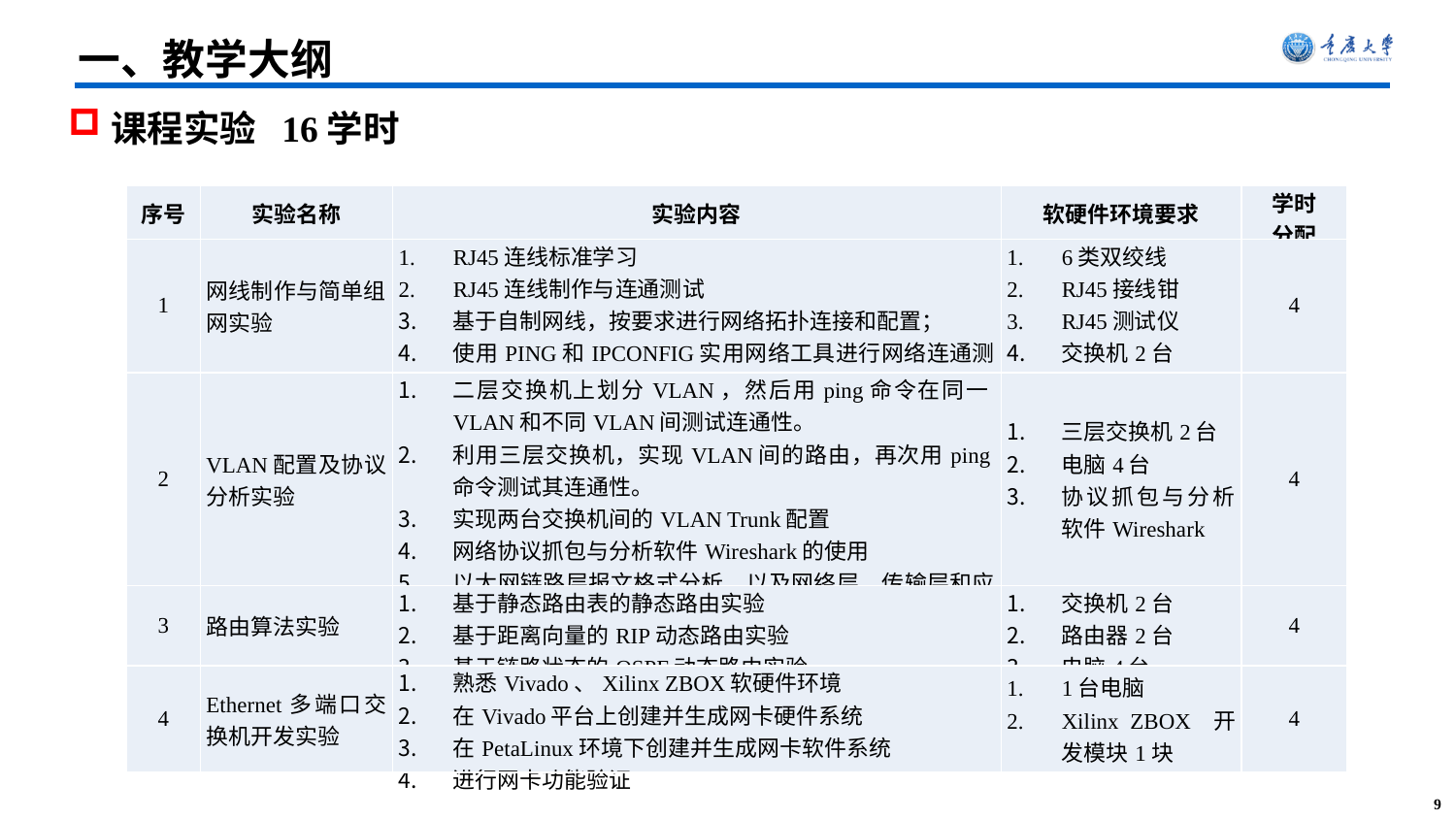

一、教学大纲
课程实验  16学时
| 序号 | 实验名称 | 实验内容 | 软硬件环境要求 | 学时 分配 |
| --- | --- | --- | --- | --- |
| 1 | 网线制作与简单组网实验 | RJ45连线标准学习 RJ45连线制作与连通测试 基于自制网线，按要求进行网络拓扑连接和配置； 使用PING和IPCONFIG实用网络工具进行网络连通测试 | 6类双绞线 RJ45接线钳 RJ45测试仪 交换机2台 电脑4台 | 4 |
| 2 | VLAN配置及协议分析实验 | 二层交换机上划分VLAN，然后用ping命令在同一VLAN和不同VLAN间测试连通性。 利用三层交换机，实现VLAN间的路由，再次用ping命令测试其连通性。 实现两台交换机间的VLAN Trunk配置 网络协议抓包与分析软件Wireshark的使用 以太网链路层报文格式分析，以及网络层，传输层和应用层报文格式分析 | 三层交换机2台 电脑4台 协议抓包与分析软件Wireshark | 4 |
| 3 | 路由算法实验 | 基于静态路由表的静态路由实验 基于距离向量的RIP动态路由实验 基于链路状态的OSPF动态路由实验 | 交换机2台 路由器2台 电脑4台 | 4 |
| 4 | Ethernet多端口交换机开发实验 | 熟悉Vivado、Xilinx ZBOX软硬件环境 在Vivado平台上创建并生成网卡硬件系统 在PetaLinux环境下创建并生成网卡软件系统 进行网卡功能验证 | 1台电脑 Xilinx ZBOX 开发模块1块 | 4 |